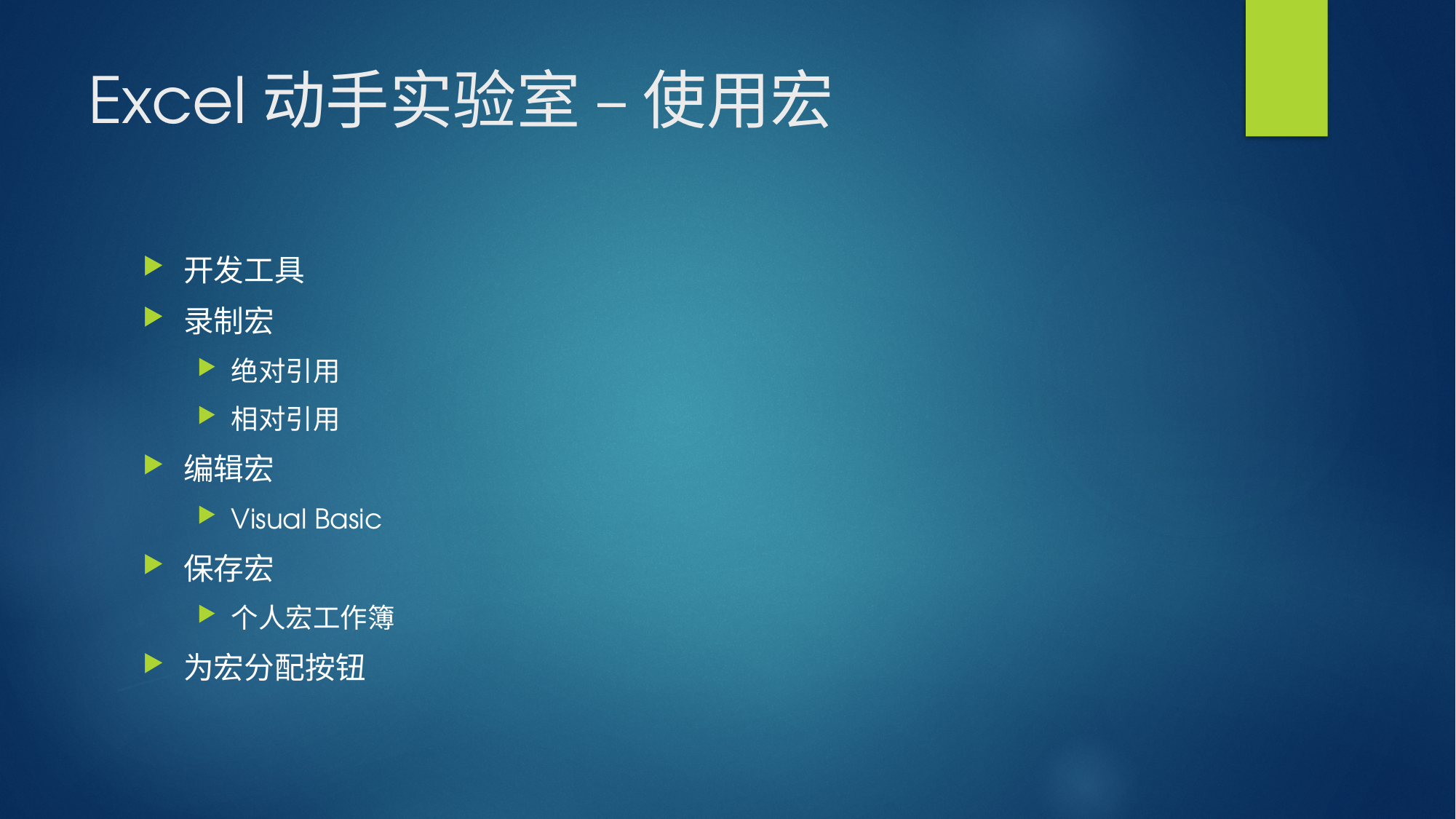

# Excel动手实验室 – 使用宏
开发工具
录制宏
绝对引用
相对引用
编辑宏
Visual Basic
保存宏
个人宏工作簿
为宏分配按钮